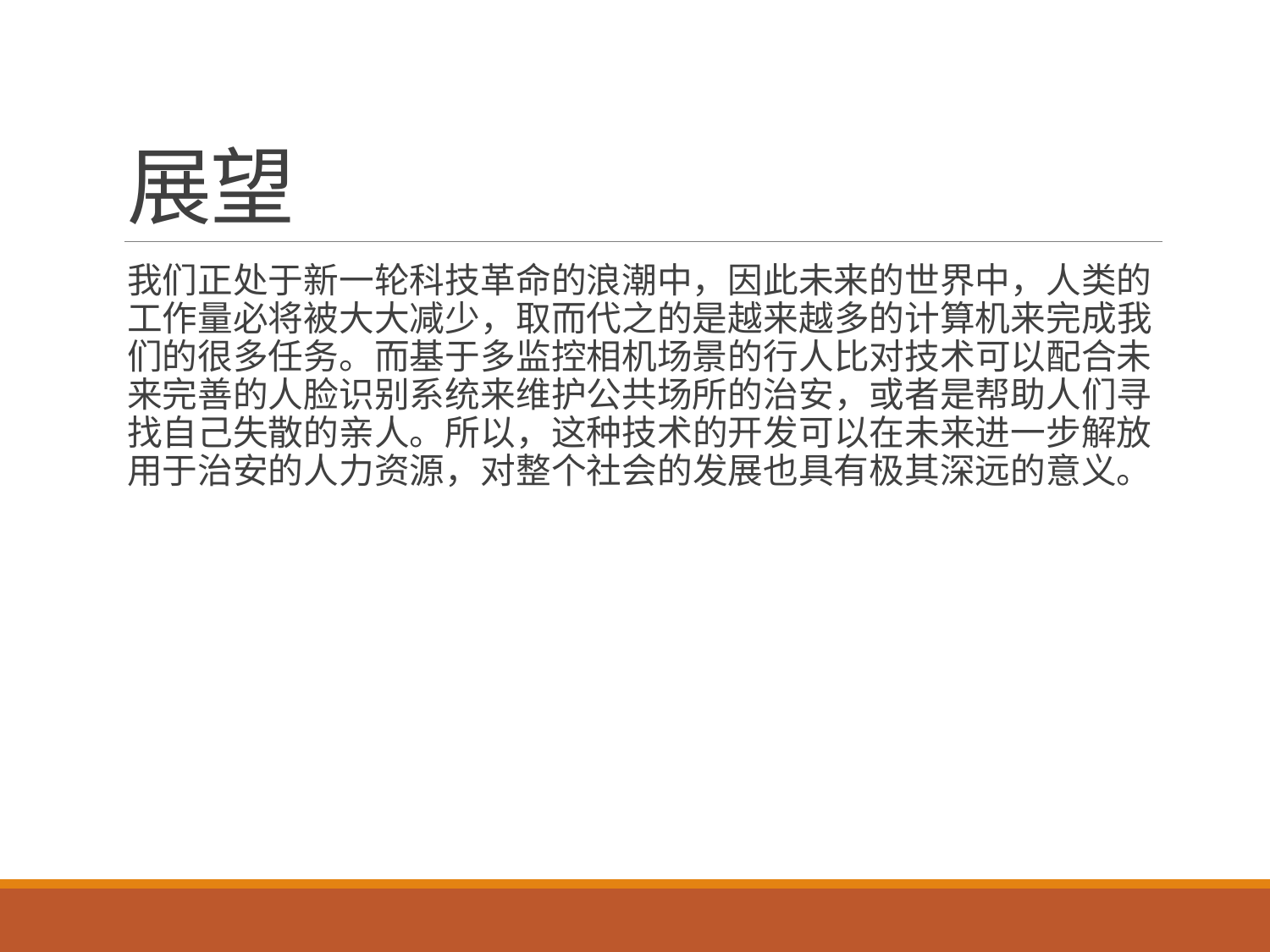

# 展望
我们正处于新一轮科技革命的浪潮中，因此未来的世界中，人类的工作量必将被大大减少，取而代之的是越来越多的计算机来完成我们的很多任务。而基于多监控相机场景的行人比对技术可以配合未来完善的人脸识别系统来维护公共场所的治安，或者是帮助人们寻找自己失散的亲人。所以，这种技术的开发可以在未来进一步解放用于治安的人力资源，对整个社会的发展也具有极其深远的意义。